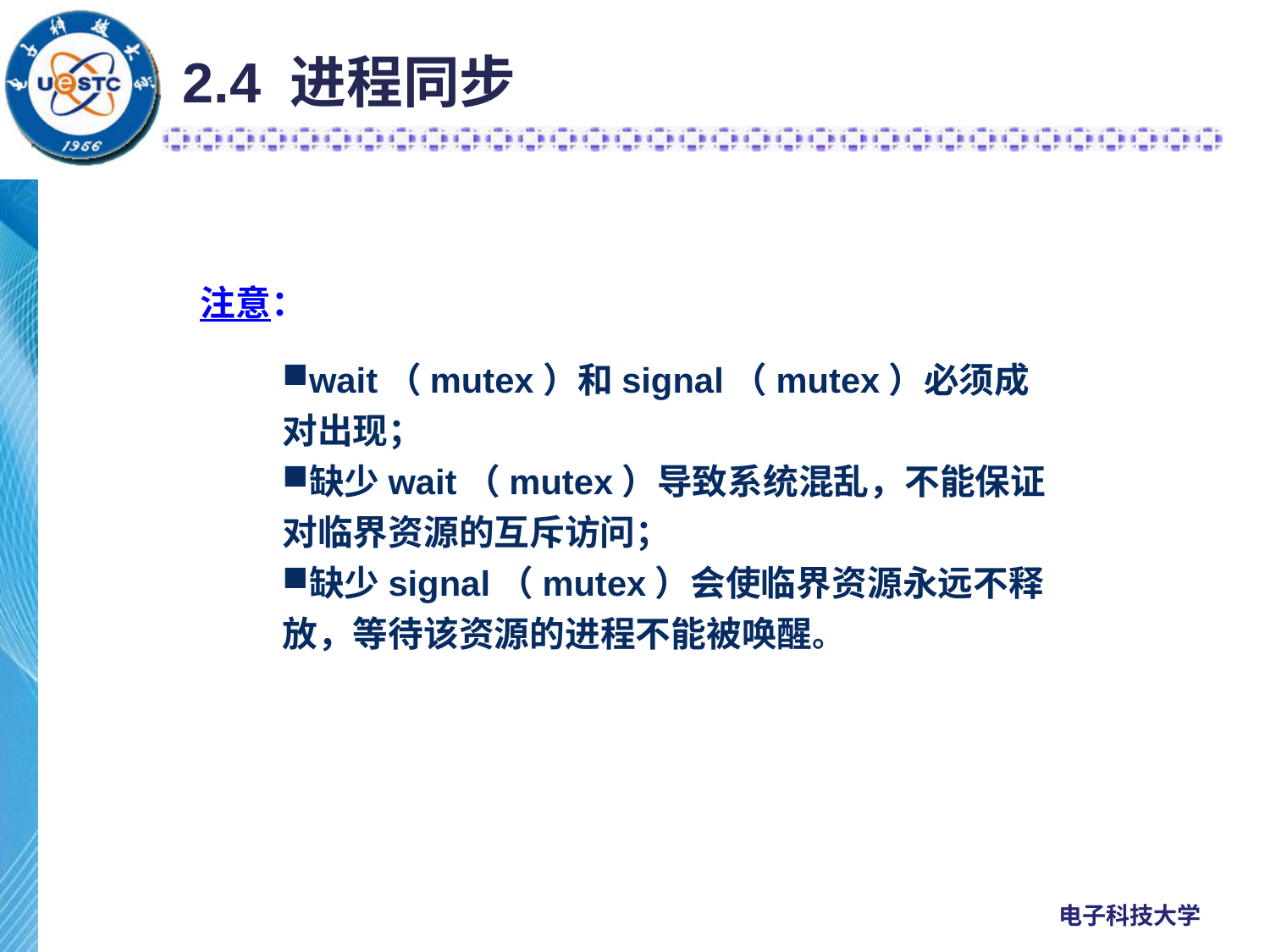

2.4 进程同步
注意：
wait（mutex）和signal（mutex）必须成对出现；
缺少wait（mutex）导致系统混乱，不能保证对临界资源的互斥访问；
缺少signal（mutex）会使临界资源永远不释放，等待该资源的进程不能被唤醒。